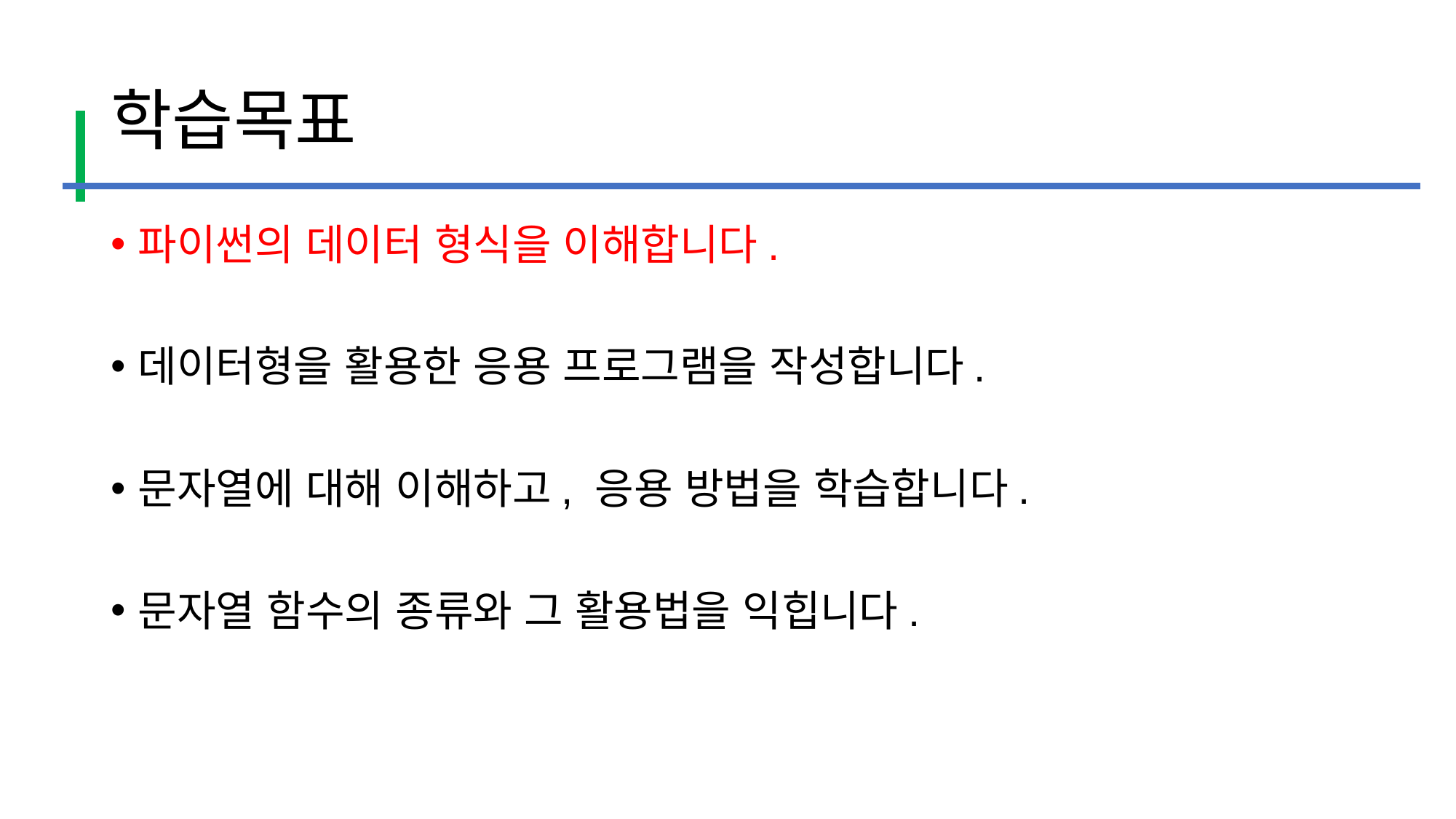

# 학습목표
파이썬의 데이터 형식을 이해합니다.

데이터형을 활용한 응용 프로그램을 작성합니다.

문자열에 대해 이해하고, 응용 방법을 학습합니다.

문자열 함수의 종류와 그 활용법을 익힙니다.